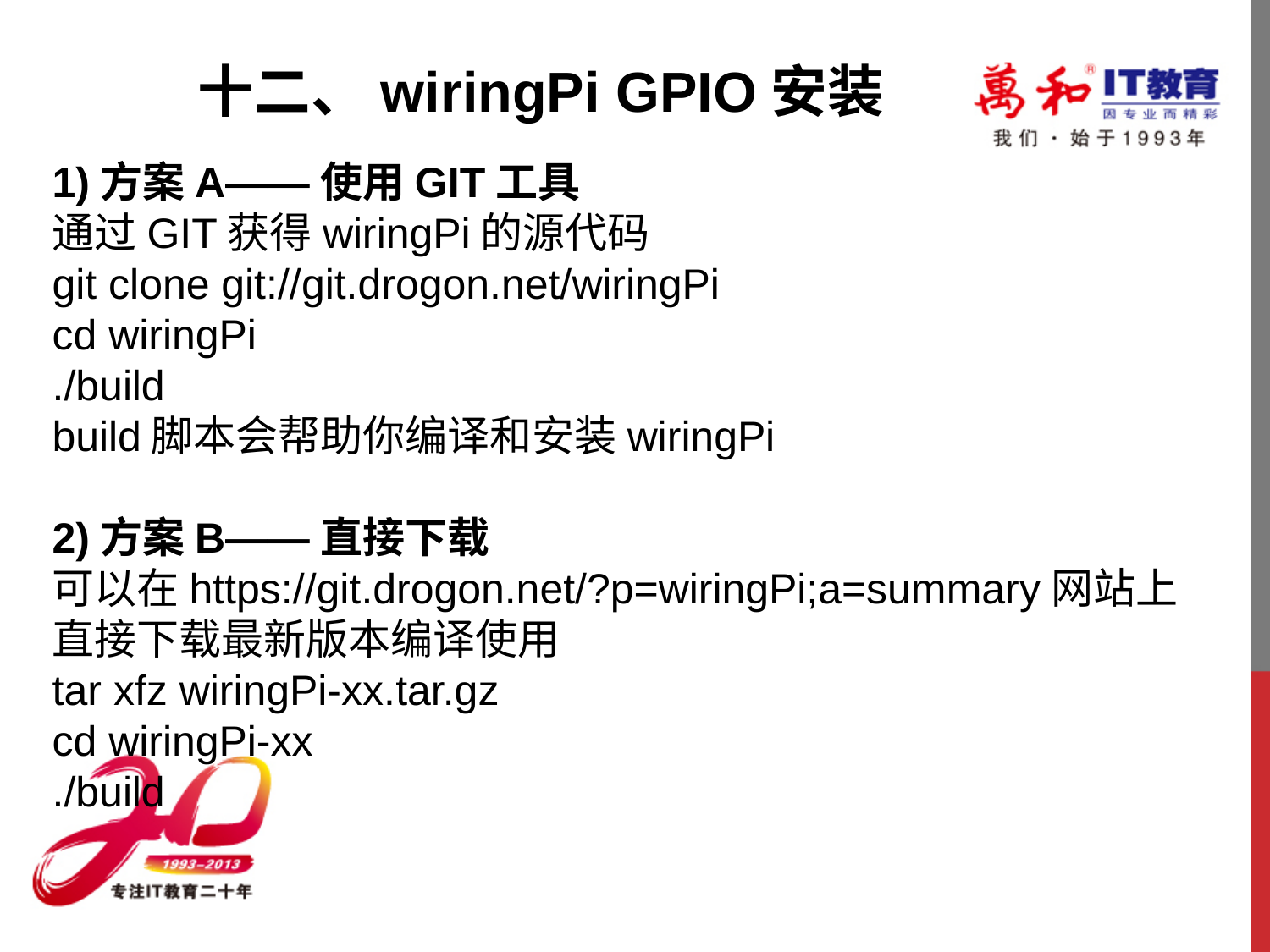

十二、wiringPi GPIO安装
1)方案A——使用GIT工具
通过GIT获得wiringPi的源代码
git clone git://git.drogon.net/wiringPi
cd wiringPi
./build
build脚本会帮助你编译和安装wiringPi
2)方案B——直接下载
可以在https://git.drogon.net/?p=wiringPi;a=summary网站上直接下载最新版本编译使用
tar xfz wiringPi-xx.tar.gz
cd wiringPi-xx
./build